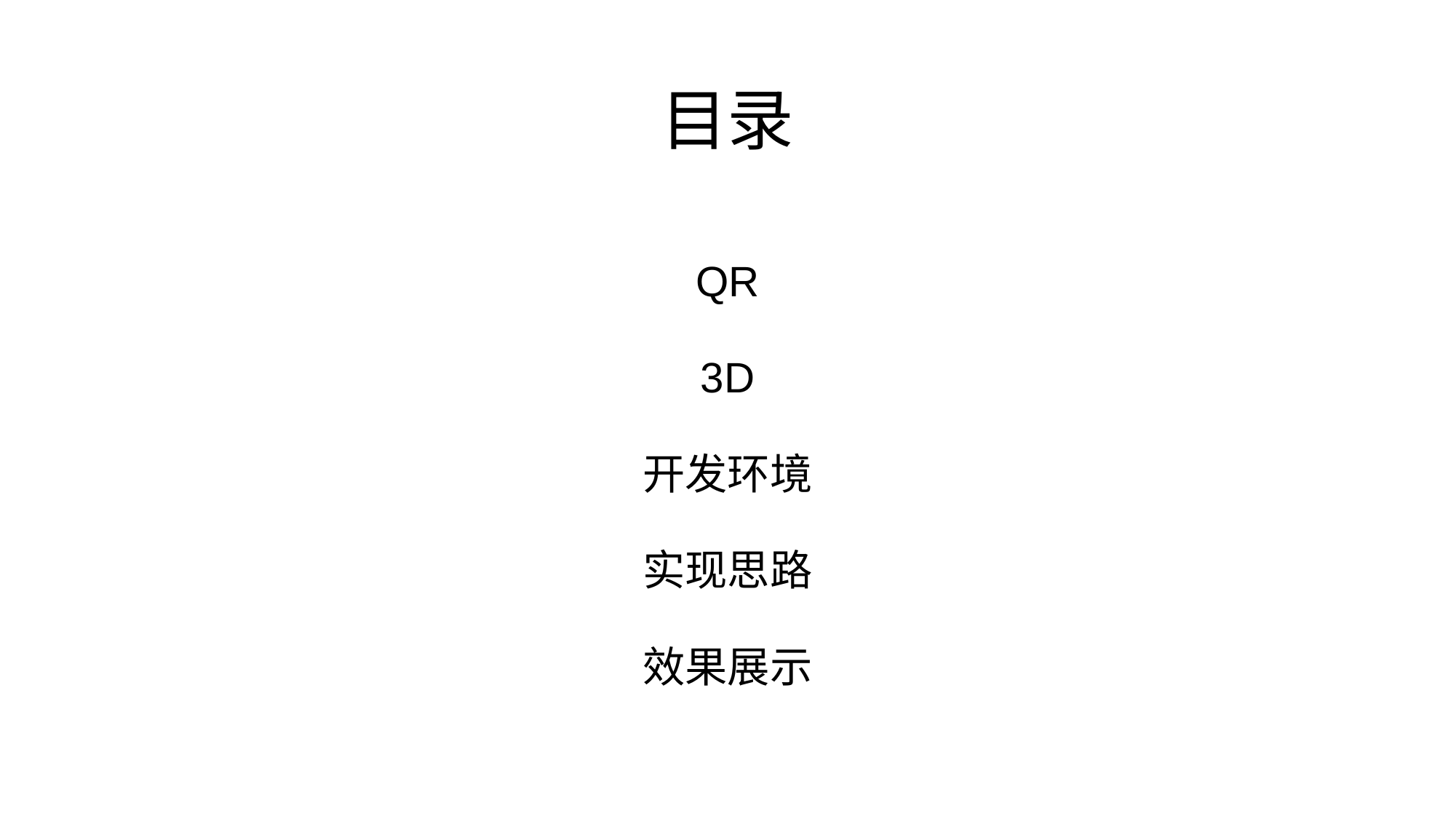

# 目录
QR
3D
开发环境
实现思路
效果展示